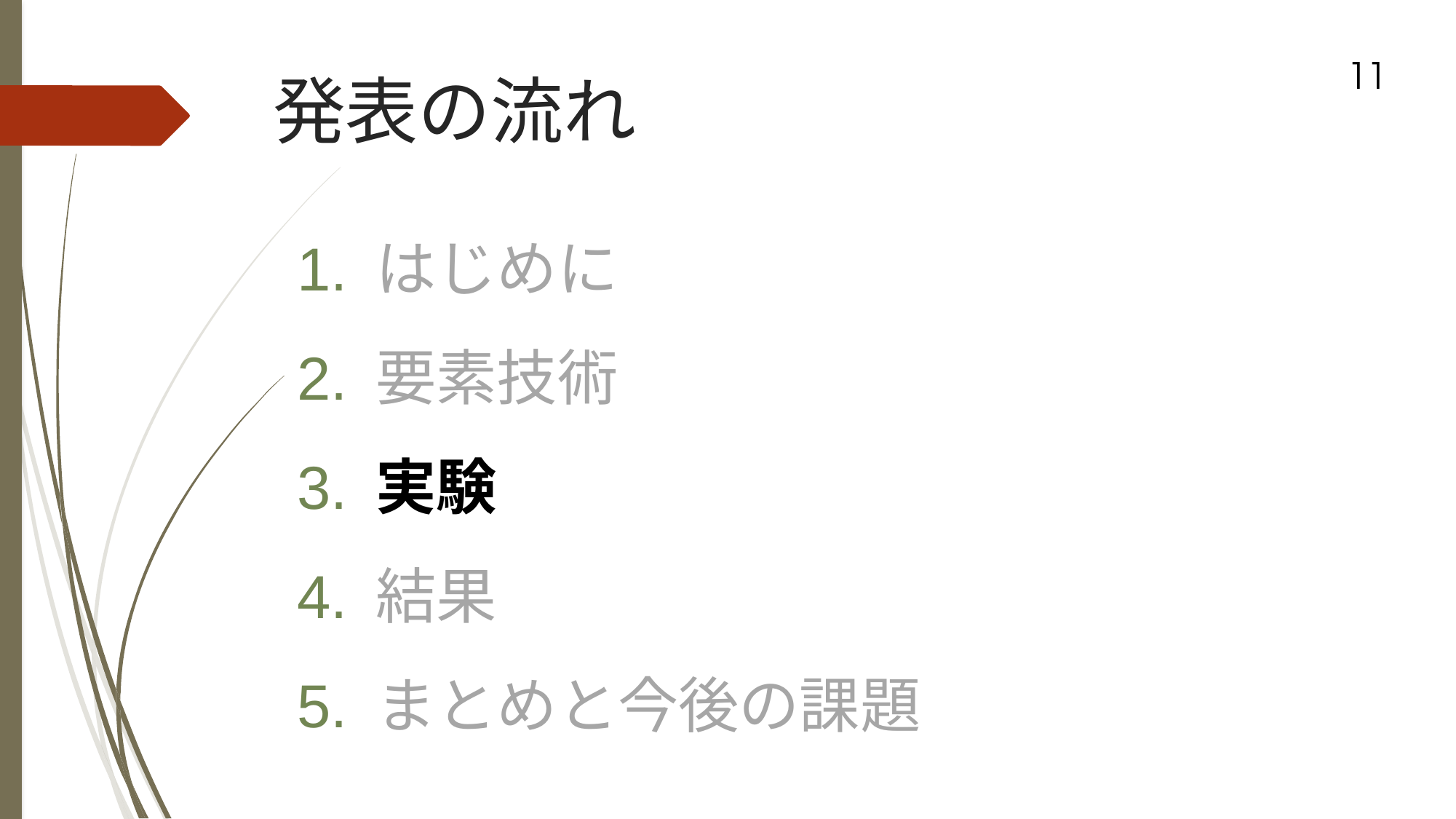

11
# 発表の流れ
 はじめに
 要素技術
 実験
 結果
 まとめと今後の課題